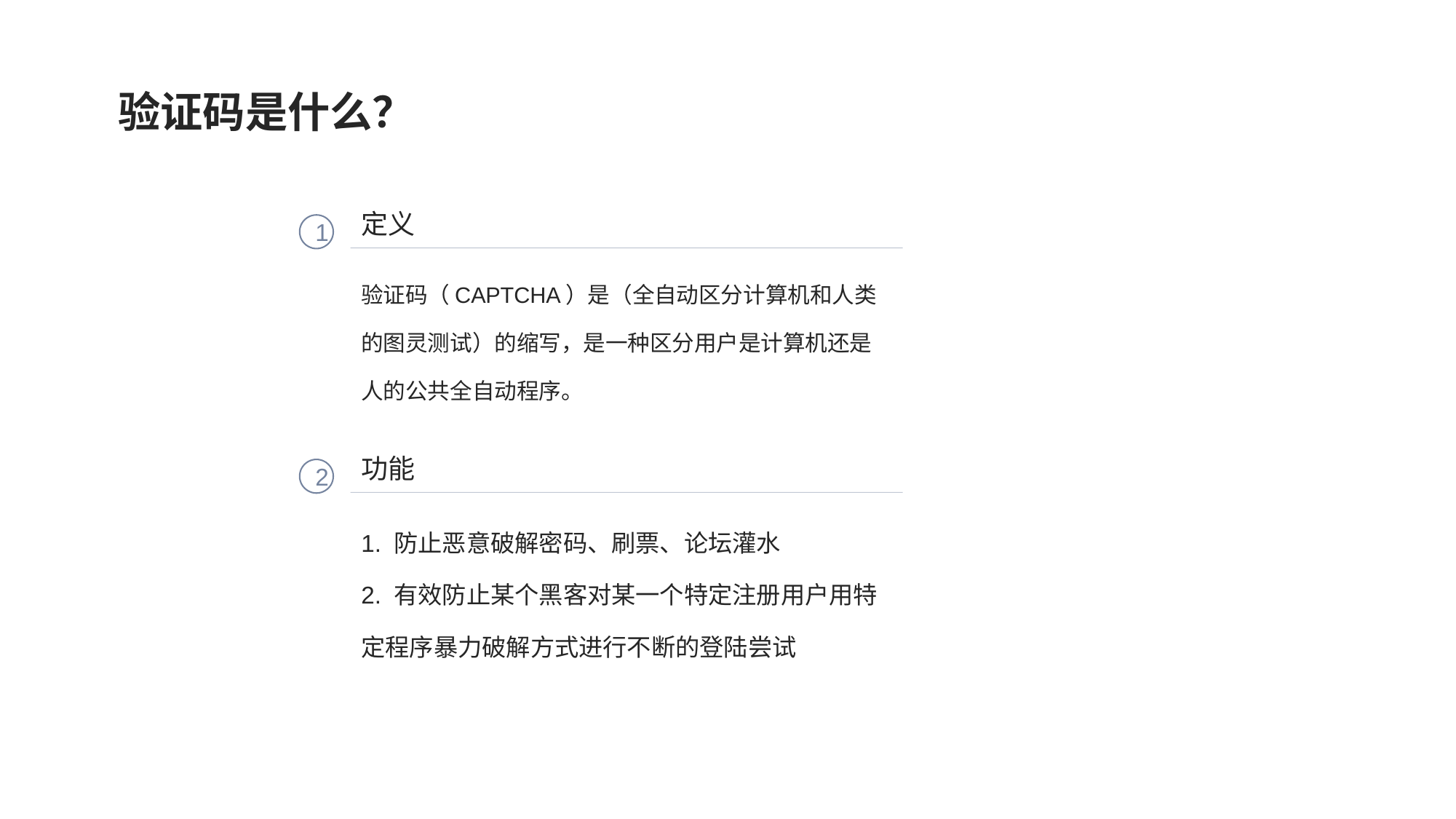

验证码是什么？
定义
1
验证码（CAPTCHA）是（全自动区分计算机和人类的图灵测试）的缩写，是一种区分用户是计算机还是人的公共全自动程序。
功能
2
1. 防止恶意破解密码、刷票、论坛灌水
2. 有效防止某个黑客对某一个特定注册用户用特定程序暴力破解方式进行不断的登陆尝试